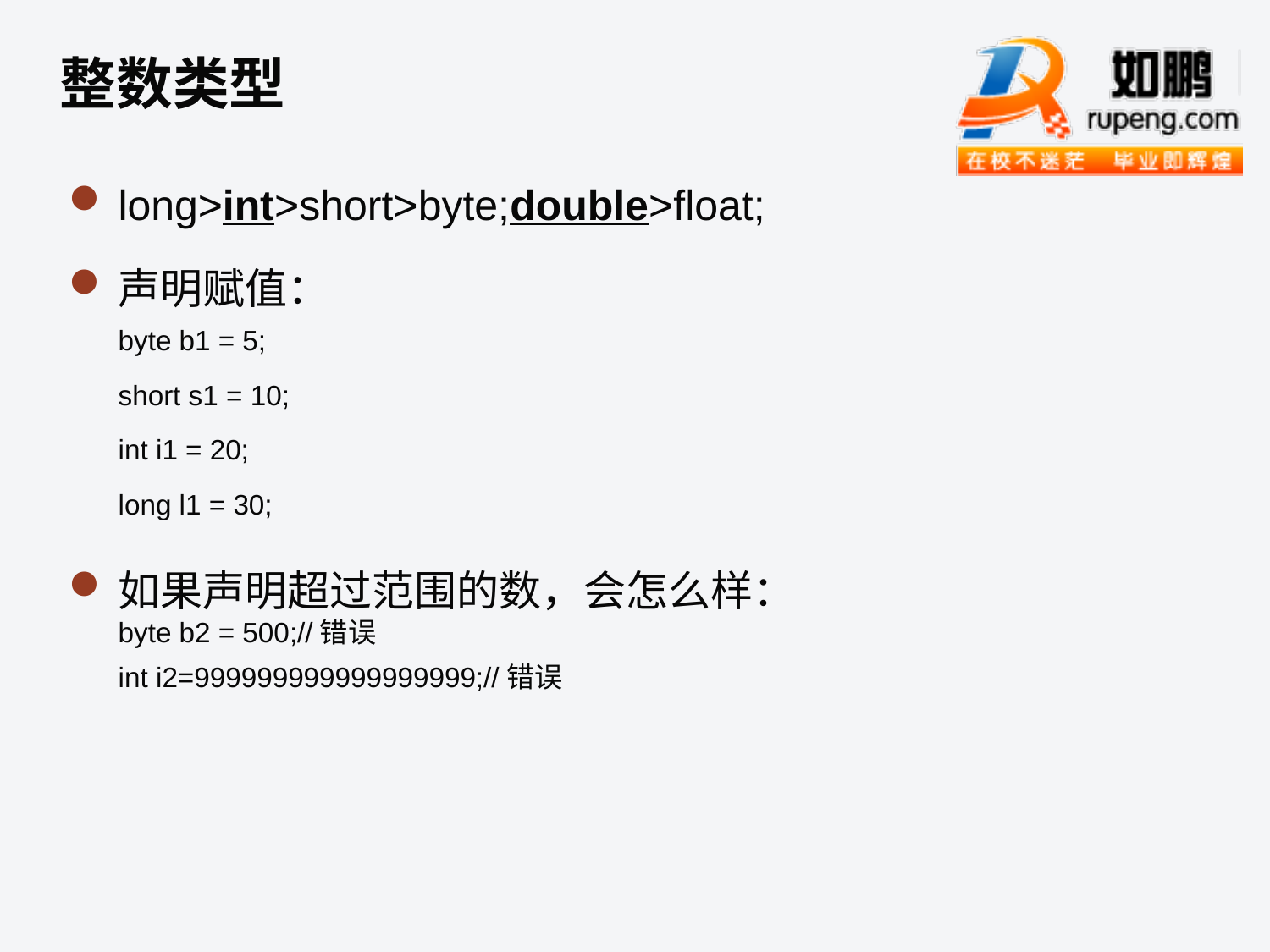

整数类型
long>int>short>byte;double>float;
声明赋值：
byte b1 = 5;
short s1 = 10;
int i1 = 20;
long l1 = 30;
如果声明超过范围的数，会怎么样：
byte b2 = 500;//错误
int i2=999999999999999999;//错误